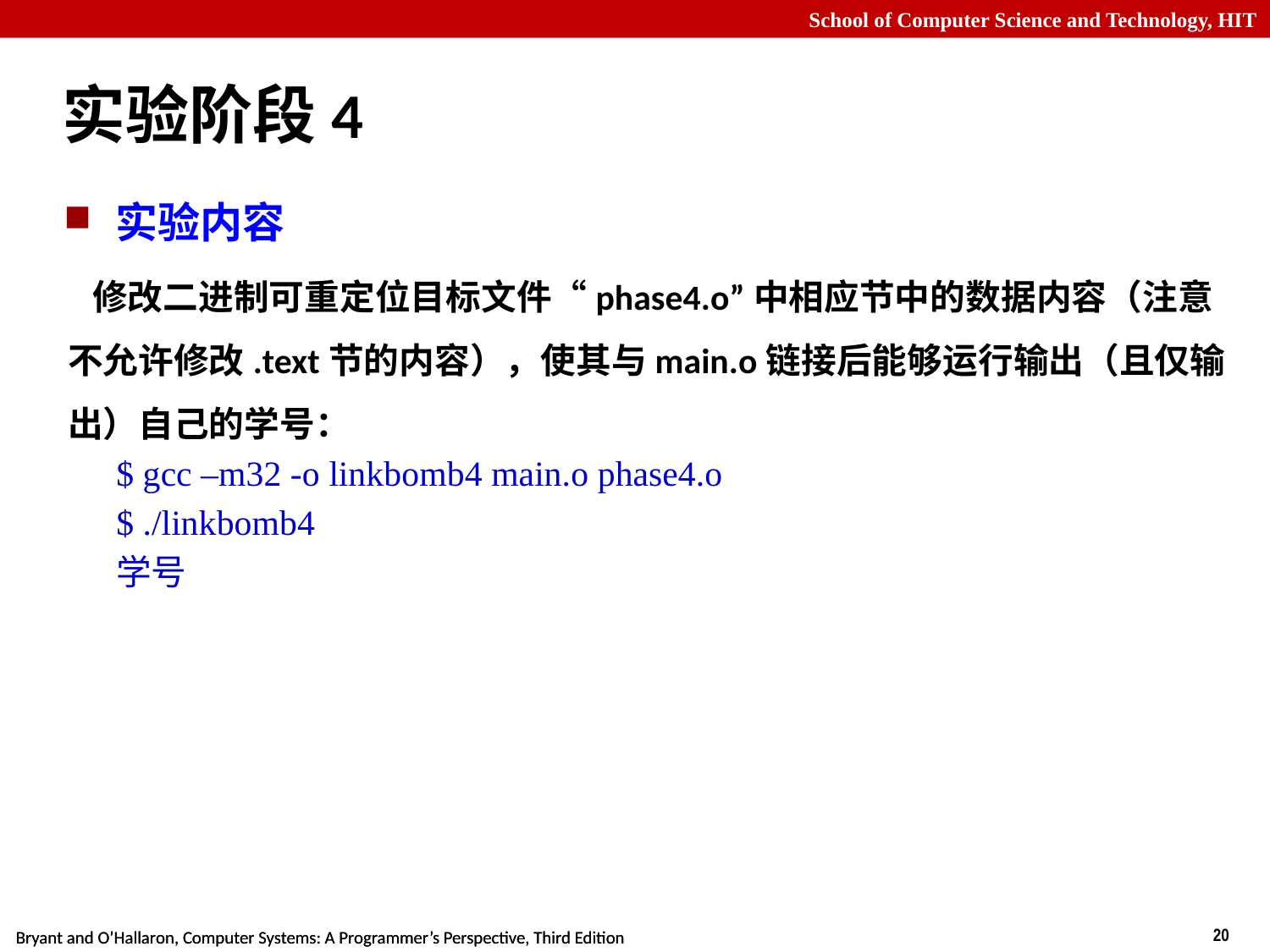

# 实验阶段4
实验内容
  修改二进制可重定位目标文件“phase4.o”中相应节中的数据内容（注意不允许修改.text节的内容），使其与main.o链接后能够运行输出（且仅输出）自己的学号：
$ gcc –m32 -o linkbomb4 main.o phase4.o
$ ./linkbomb4
学号